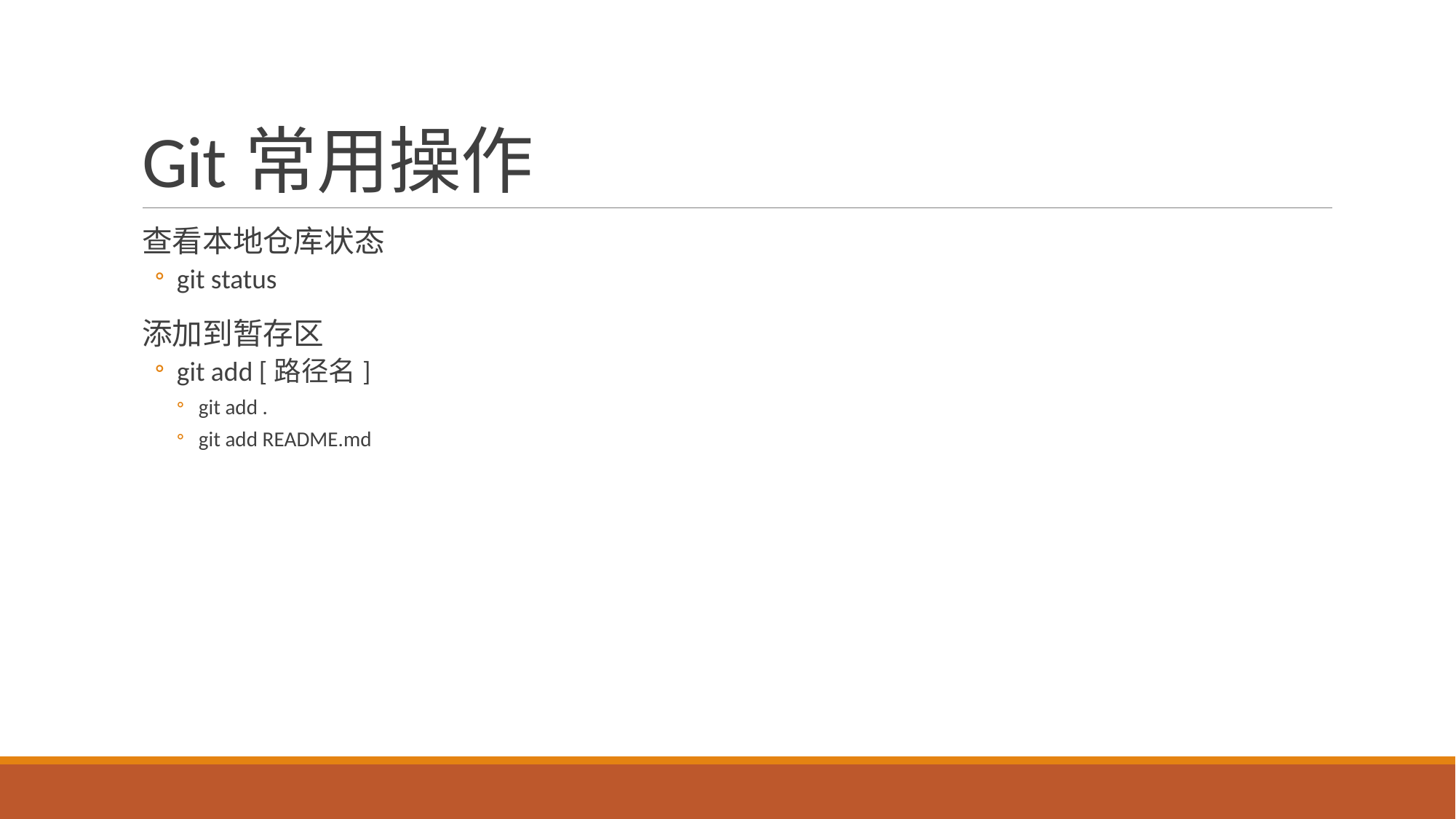

# Git常用操作
查看本地仓库状态
git status
添加到暂存区
git add [路径名]
git add .
git add README.md